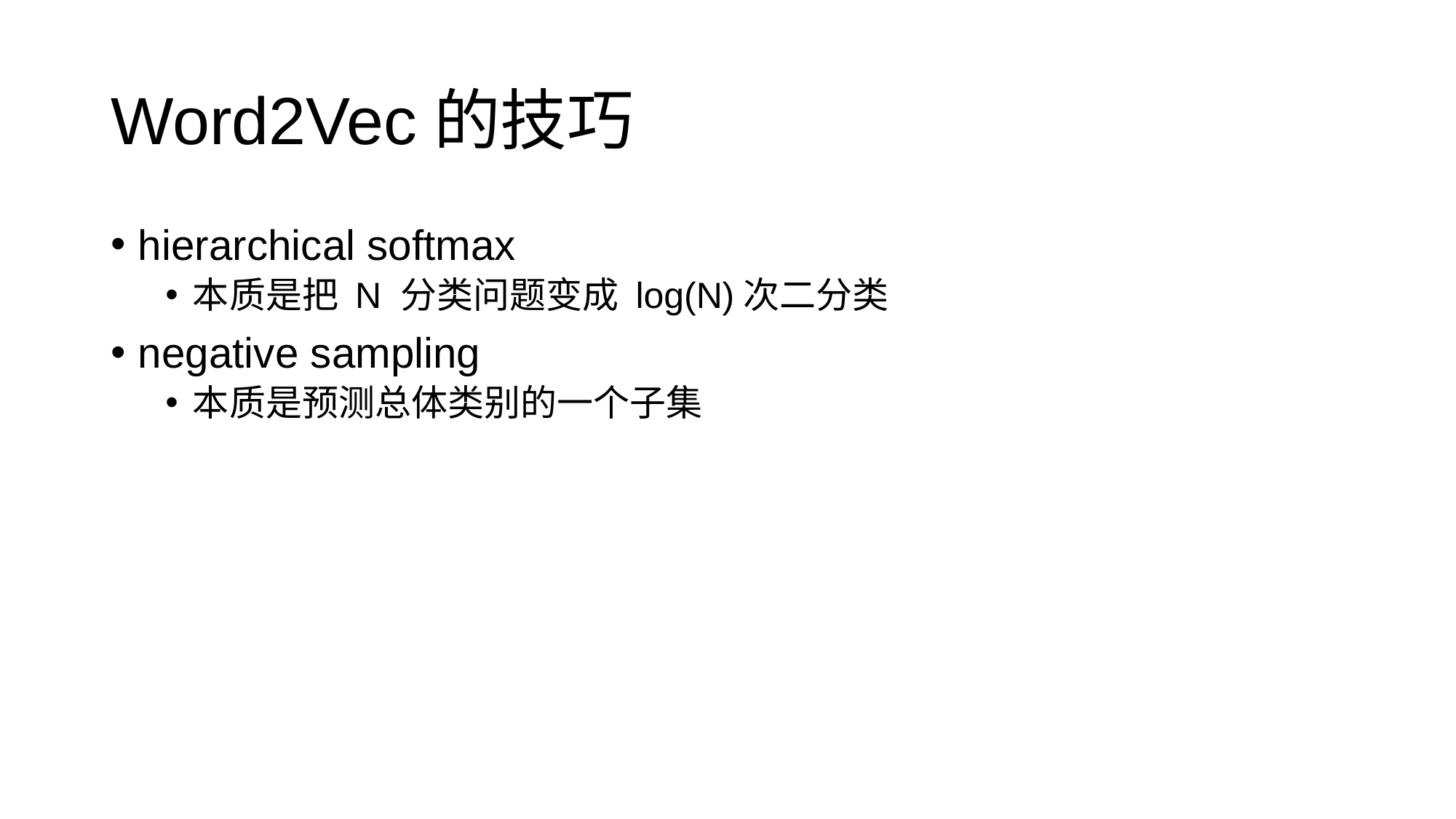

# Word2Vec的技巧
hierarchical softmax
本质是把 N 分类问题变成 log(N)次二分类
negative sampling
本质是预测总体类别的一个子集